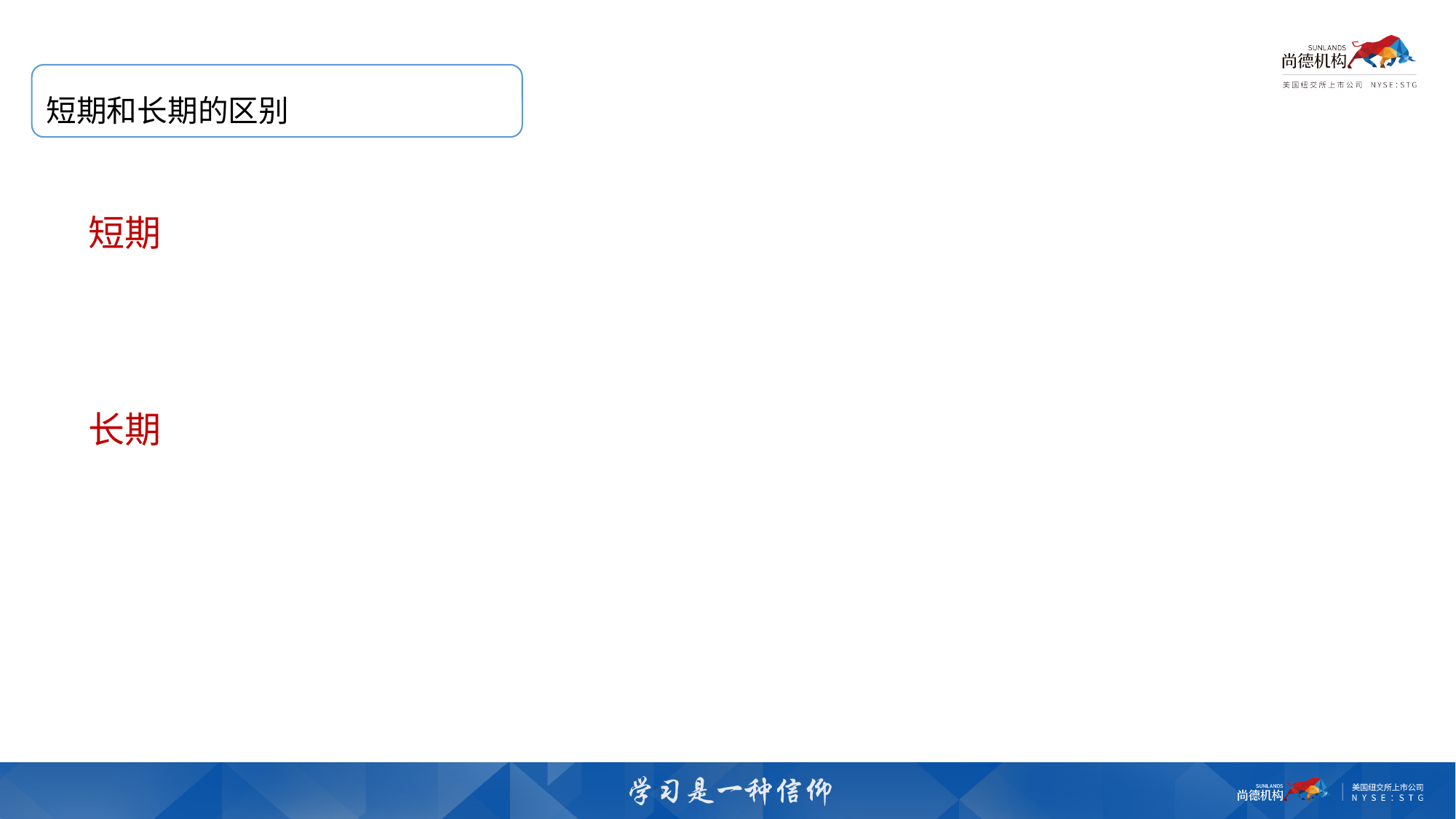

短期和长期的区别
短期：在这个时期内，企业不能根据它所要达到的产量来调整其全部生产要素，只能调整部分可变要素。

长期：在这个时期内，企业可以根据它所要达到的产量来调整其全部生产要素，即企业的整个生产规模发生变化。